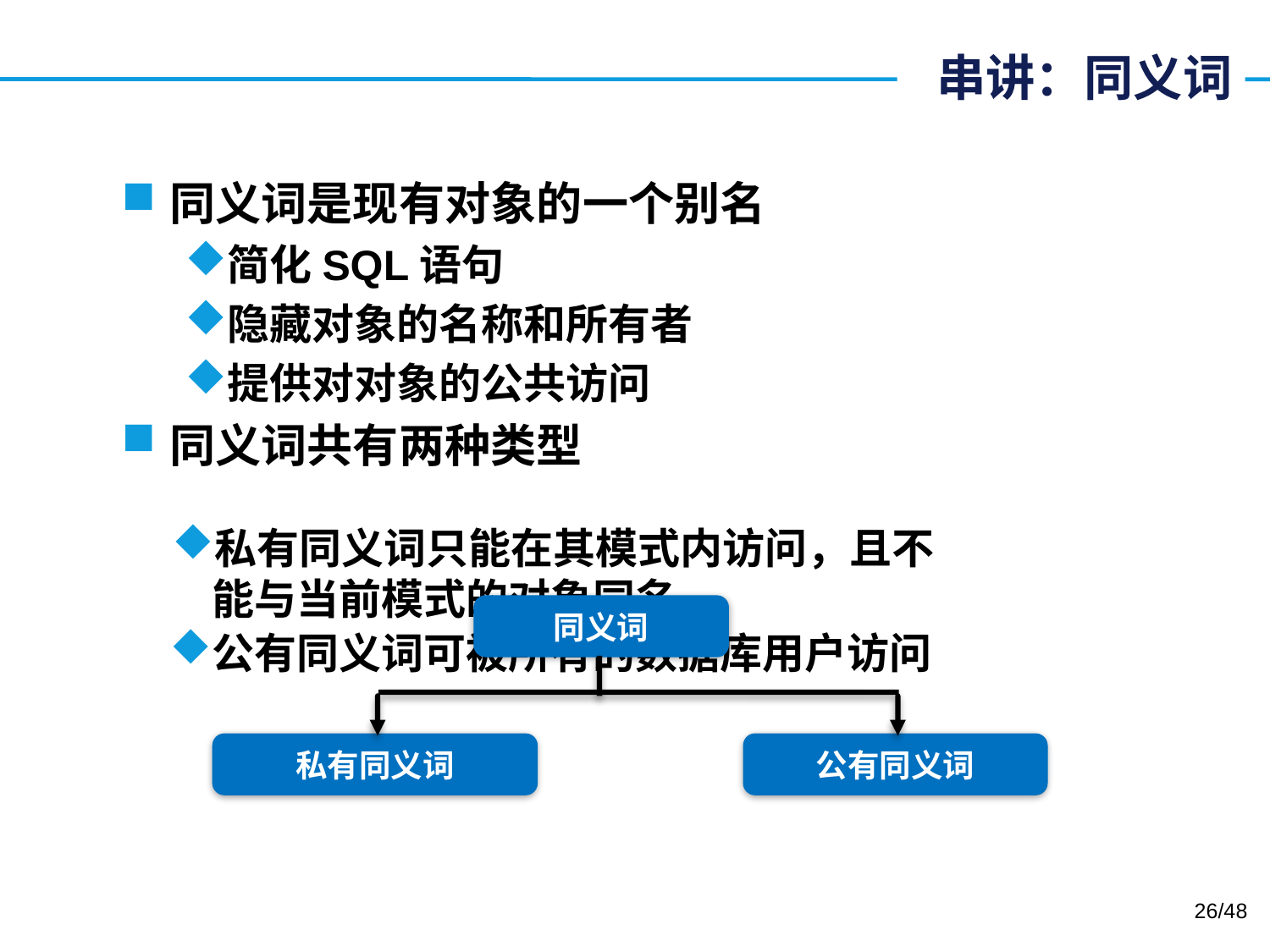

# 串讲：同义词
同义词是现有对象的一个别名
简化SQL语句
隐藏对象的名称和所有者
提供对对象的公共访问
同义词共有两种类型

私有同义词只能在其模式内访问，且不能与当前模式的对象同名
同义词
公有同义词可被所有的数据库用户访问

私有同义词
公有同义词
26/48